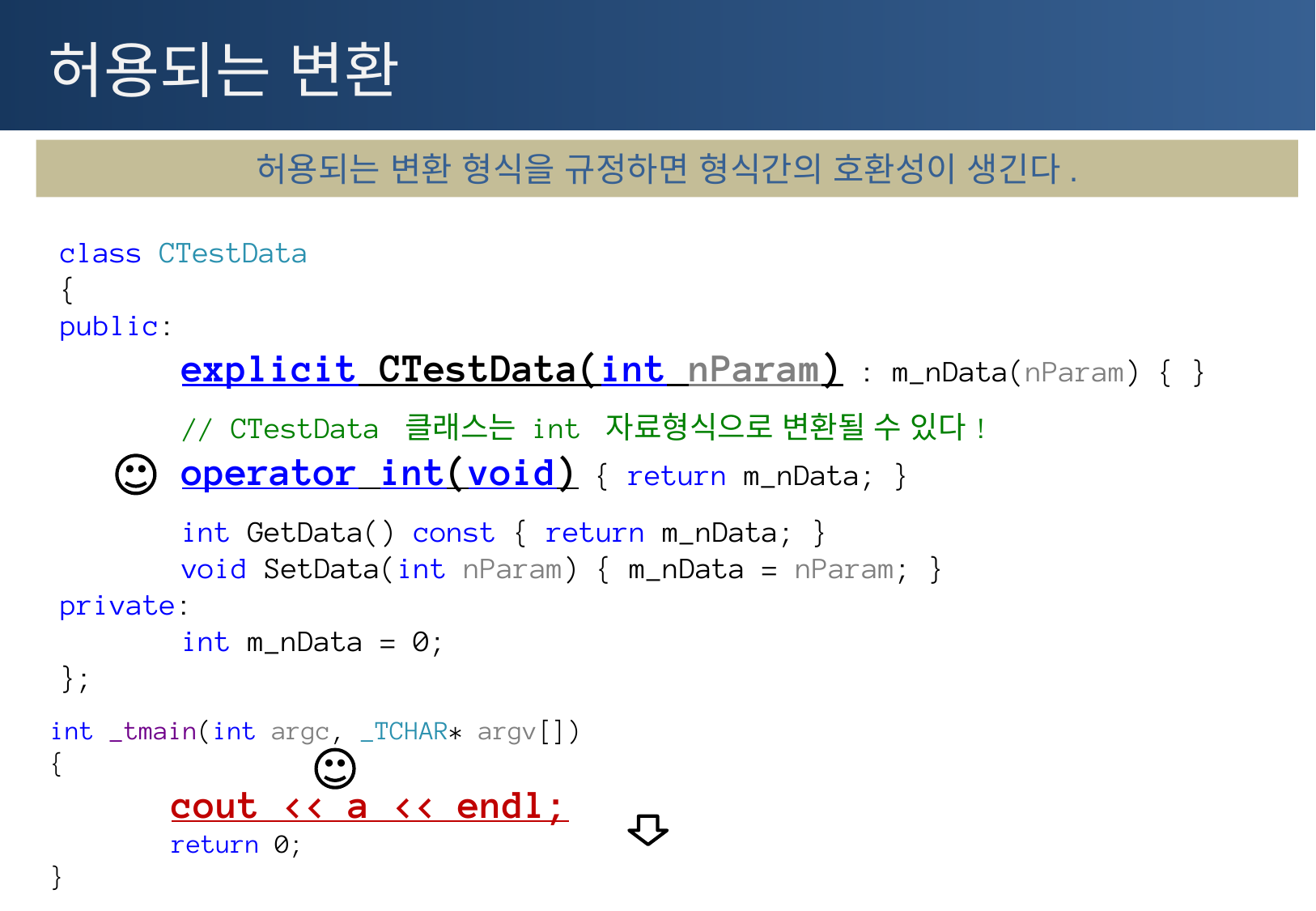

# 허용되는 변환
허용되는 변환 형식을 규정하면 형식간의 호환성이 생긴다.
class CTestData
{
public:
	explicit CTestData(int nParam) : m_nData(nParam) { }

	// CTestData 클래스는 int 자료형식으로 변환될 수 있다!
	operator int(void) { return m_nData; }

	int GetData() const { return m_nData; }
	void SetData(int nParam) { m_nData = nParam; }
private:
	int m_nData = 0;
};

int _tmain(int argc, _TCHAR* argv[])
{
	cout << a << endl;
	return 0;
}